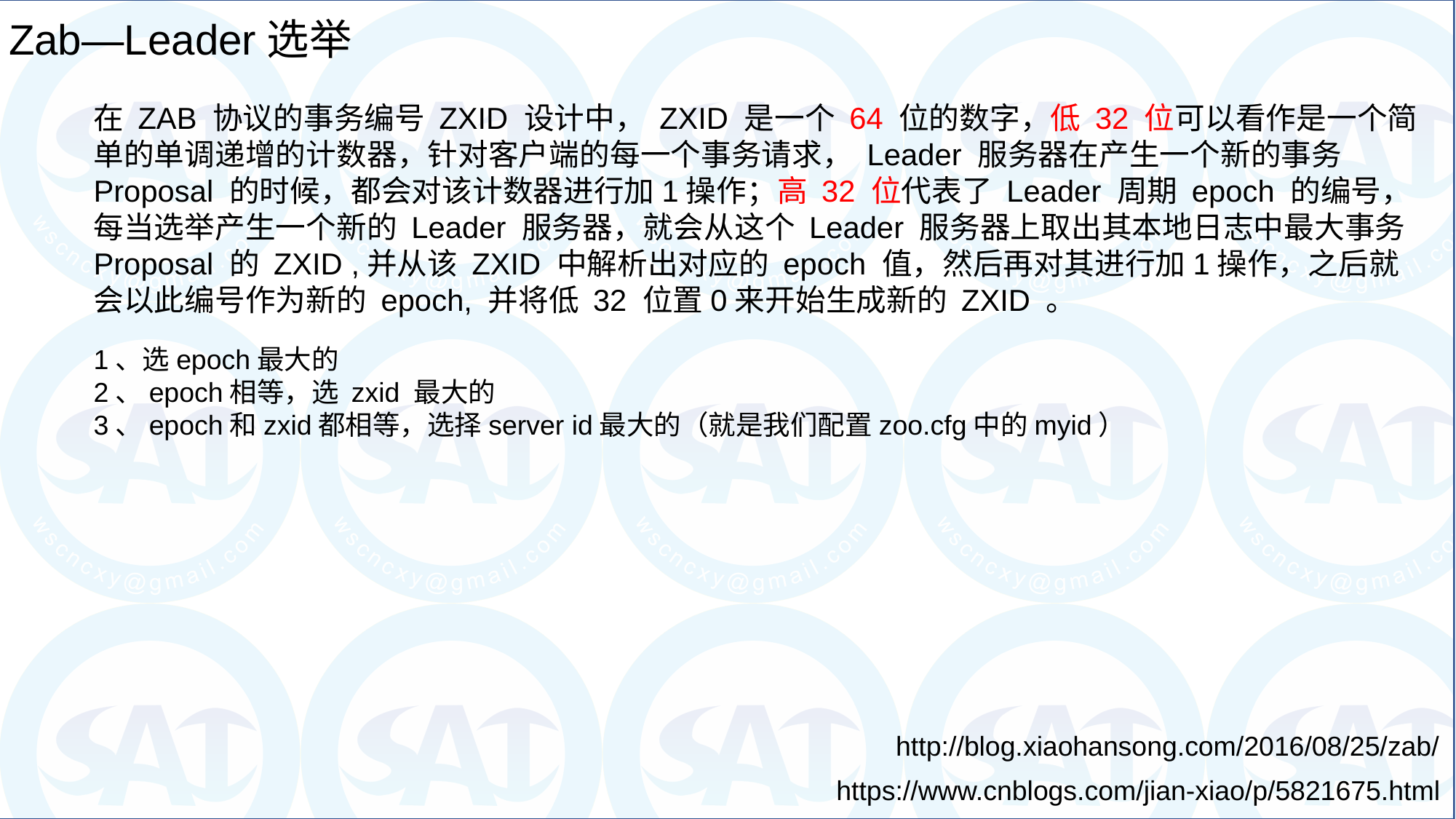

Zab—Leader选举
在 ZAB 协议的事务编号 ZXID 设计中， ZXID 是一个 64 位的数字，低 32 位可以看作是一个简单的单调递增的计数器，针对客户端的每一个事务请求， Leader 服务器在产生一个新的事务 Proposal 的时候，都会对该计数器进行加1操作；高 32 位代表了 Leader 周期 epoch 的编号，每当选举产生一个新的 Leader 服务器，就会从这个 Leader 服务器上取出其本地日志中最大事务 Proposal 的 ZXID ,并从该 ZXID 中解析出对应的 epoch 值，然后再对其进行加1操作，之后就会以此编号作为新的 epoch, 并将低 32 位置0来开始生成新的 ZXID 。
1、选epoch最大的
2、epoch相等，选 zxid 最大的
3、epoch和zxid都相等，选择server id最大的（就是我们配置zoo.cfg中的myid）
http://blog.xiaohansong.com/2016/08/25/zab/
https://www.cnblogs.com/jian-xiao/p/5821675.html